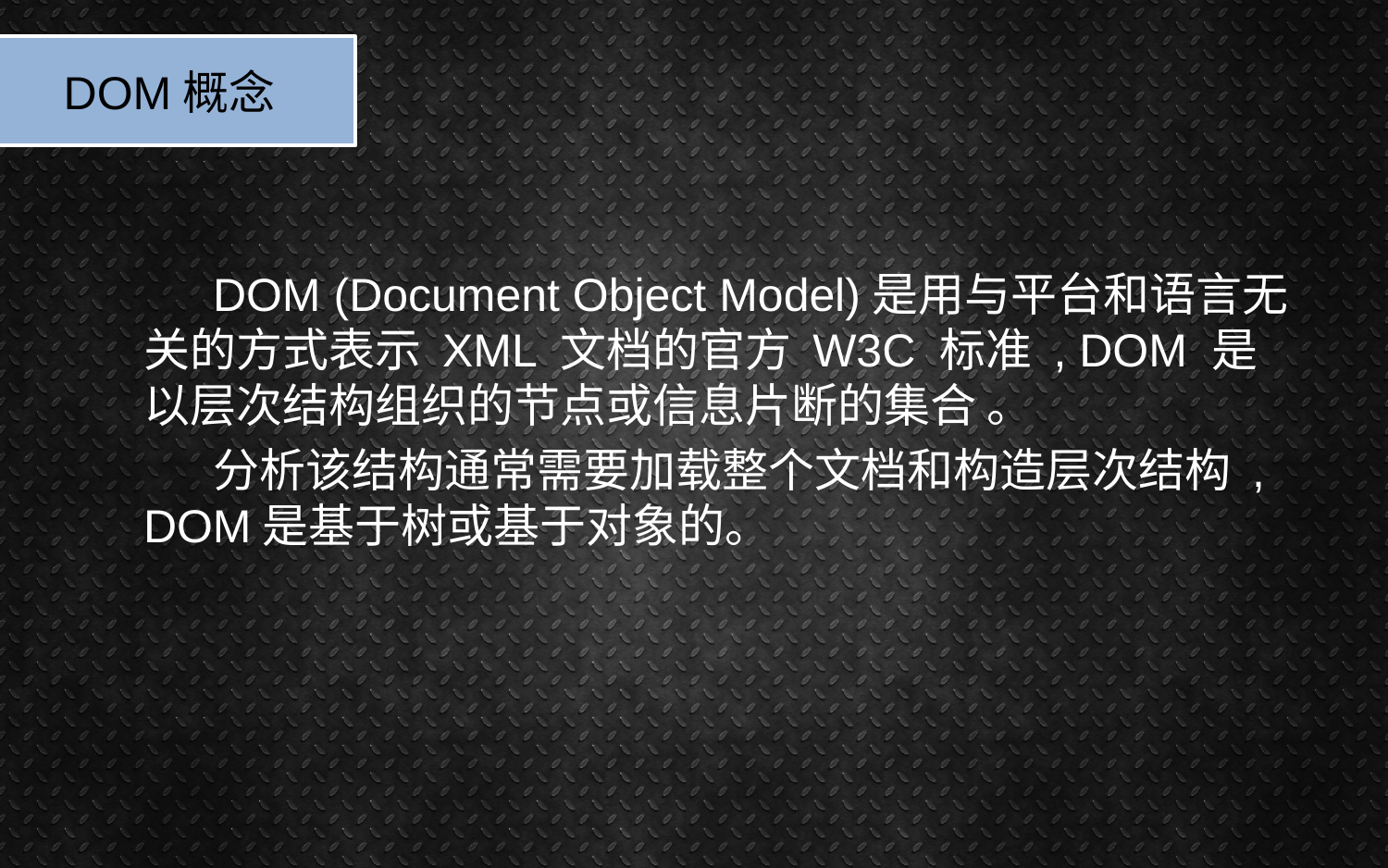

DOM概念

DOM (Document Object Model)是用与平台和语言无关的方式表示 XML 文档的官方 W3C 标准 , DOM 是以层次结构组织的节点或信息片断的集合 。
分析该结构通常需要加载整个文档和构造层次结构 , DOM是基于树或基于对象的。